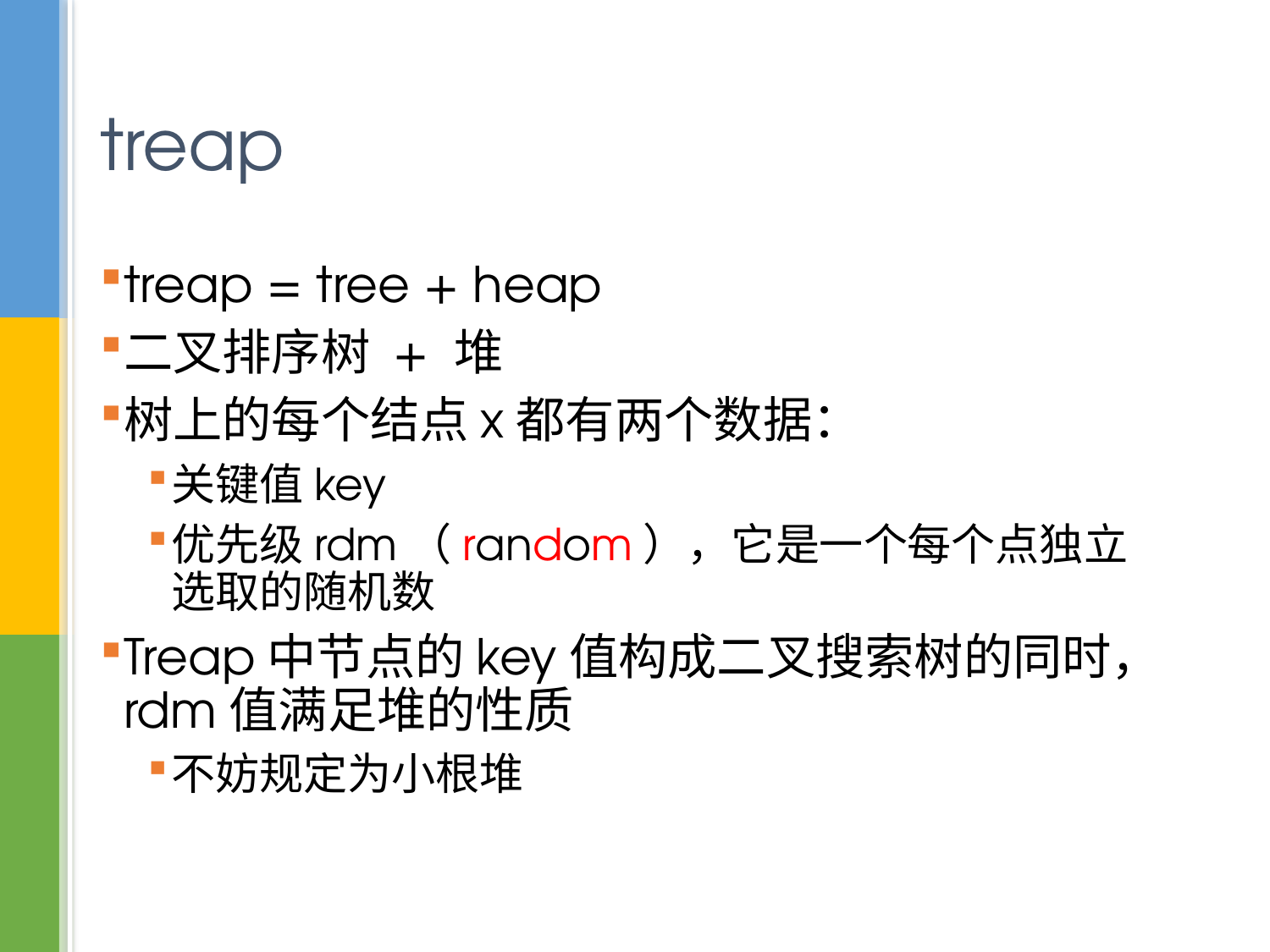

# treap
treap = tree + heap
二叉排序树 + 堆
树上的每个结点x都有两个数据：
关键值key
优先级rdm（random），它是一个每个点独立选取的随机数
Treap中节点的key值构成二叉搜索树的同时，rdm值满足堆的性质
不妨规定为小根堆